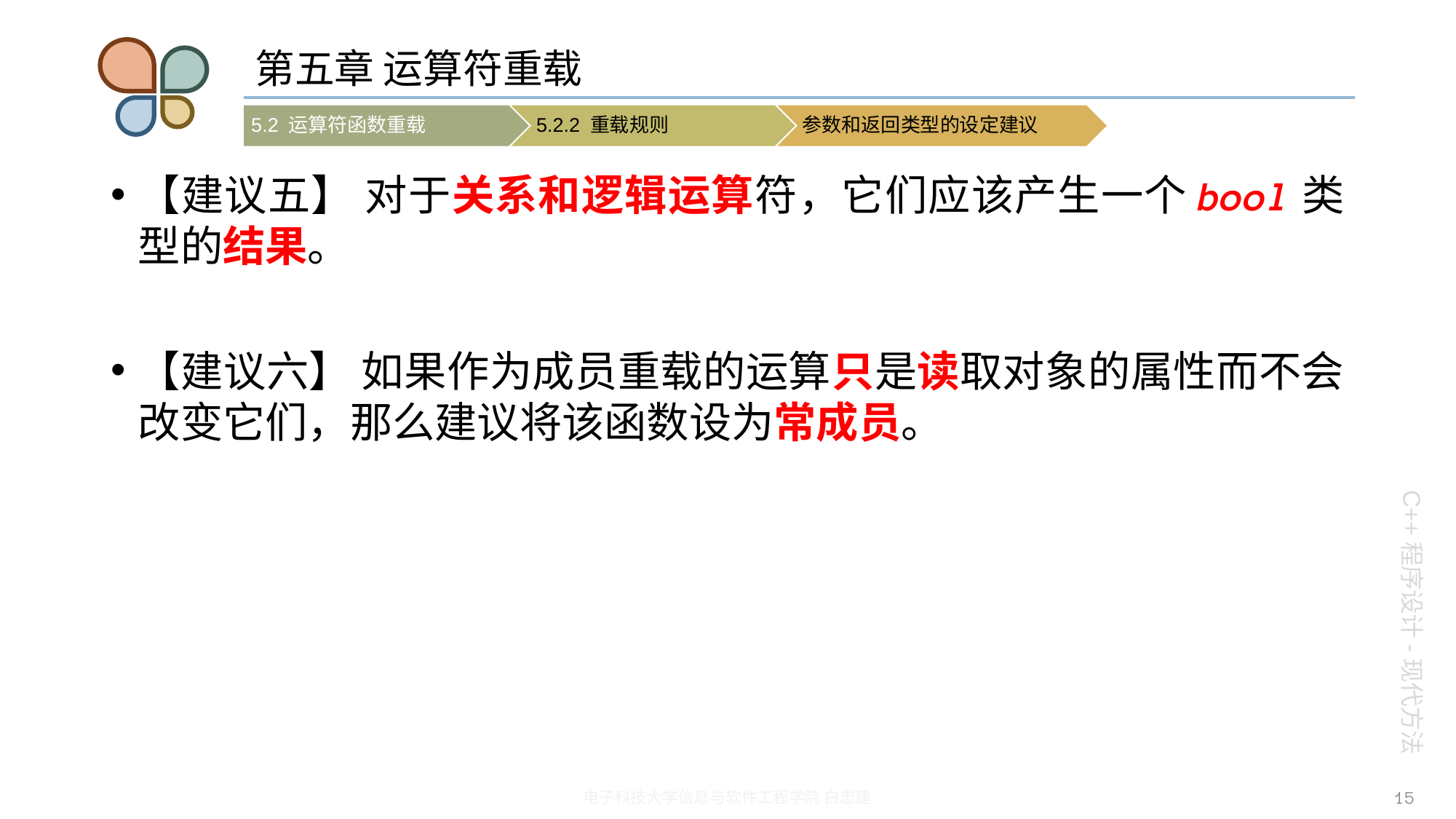

# 第五章 运算符重载
5.2 运算符函数重载
5.2.2 重载规则
参数和返回类型的设定建议
【建议五】 对于关系和逻辑运算符，它们应该产生一个bool类型的结果。

【建议六】 如果作为成员重载的运算只是读取对象的属性而不会改变它们，那么建议将该函数设为常成员。
15